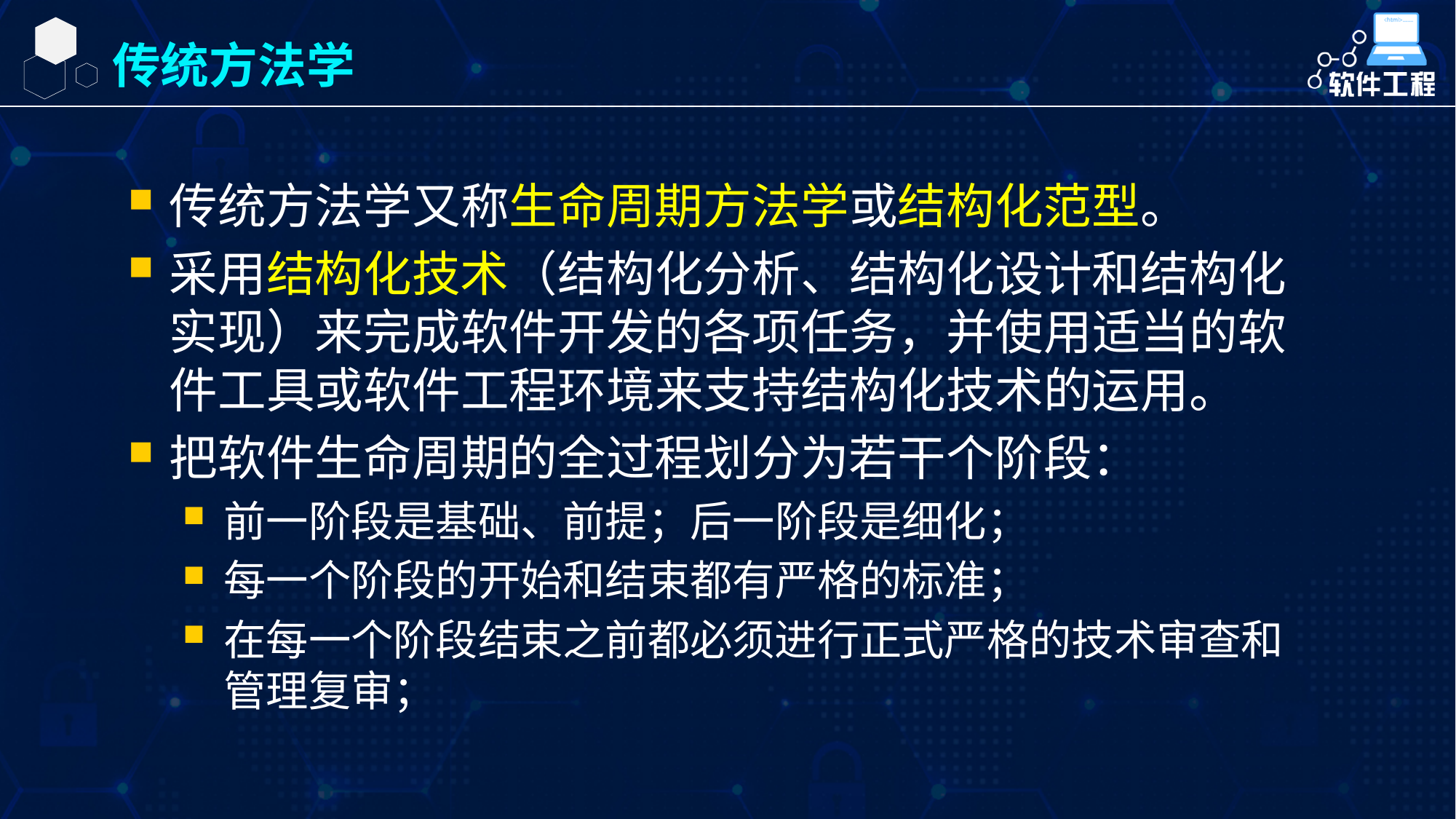

传统方法学

传统方法学又称生命周期方法学或结构化范型。
采用结构化技术（结构化分析、结构化设计和结构化实现）来完成软件开发的各项任务，并使用适当的软件工具或软件工程环境来支持结构化技术的运用。
把软件生命周期的全过程划分为若干个阶段：
前一阶段是基础、前提；后一阶段是细化；
每一个阶段的开始和结束都有严格的标准；
在每一个阶段结束之前都必须进行正式严格的技术审查和管理复审；